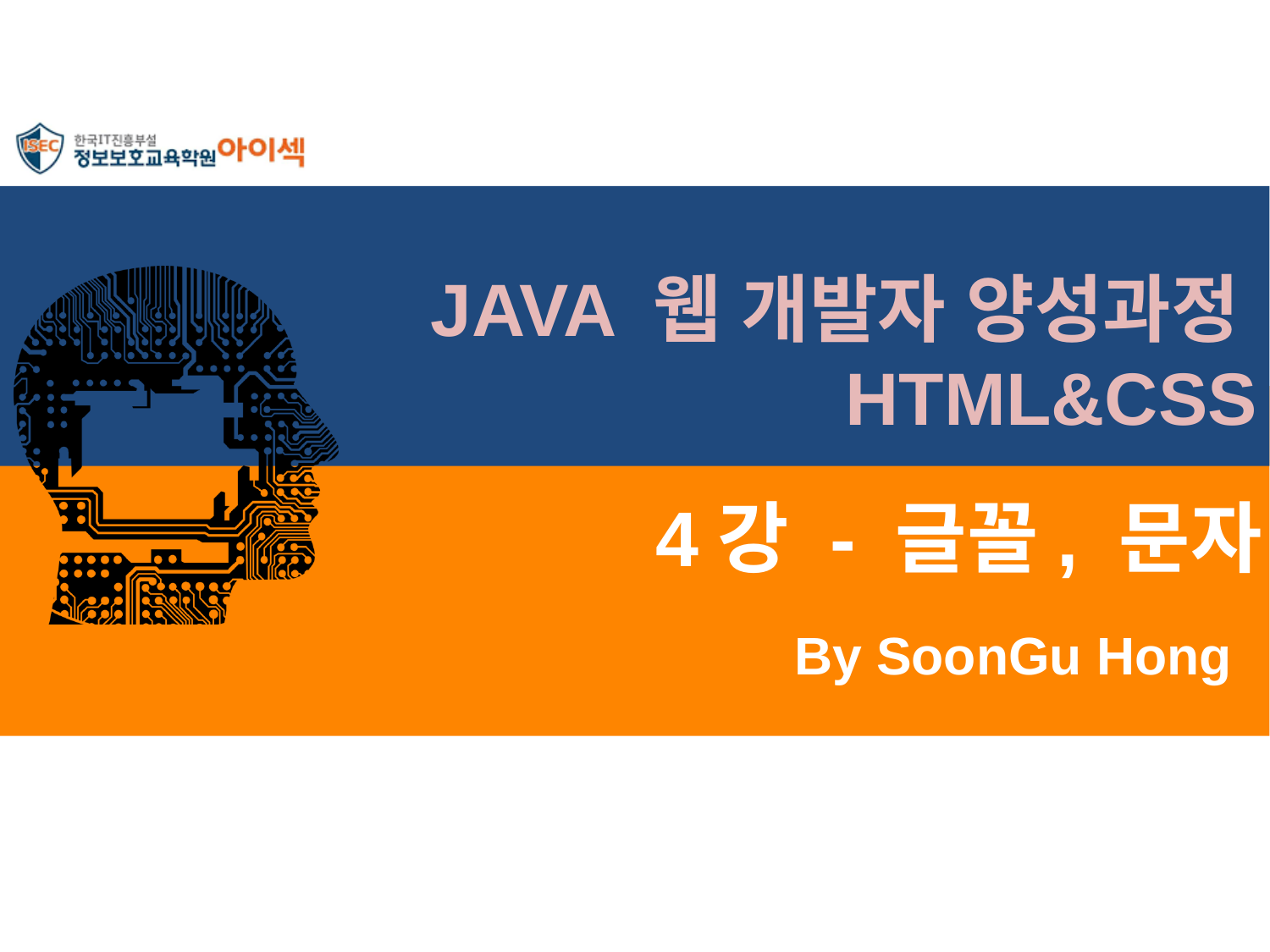

JAVA 웹 개발자 양성과정HTML&CSS
# 4강 - 글꼴, 문자
By SoonGu Hong